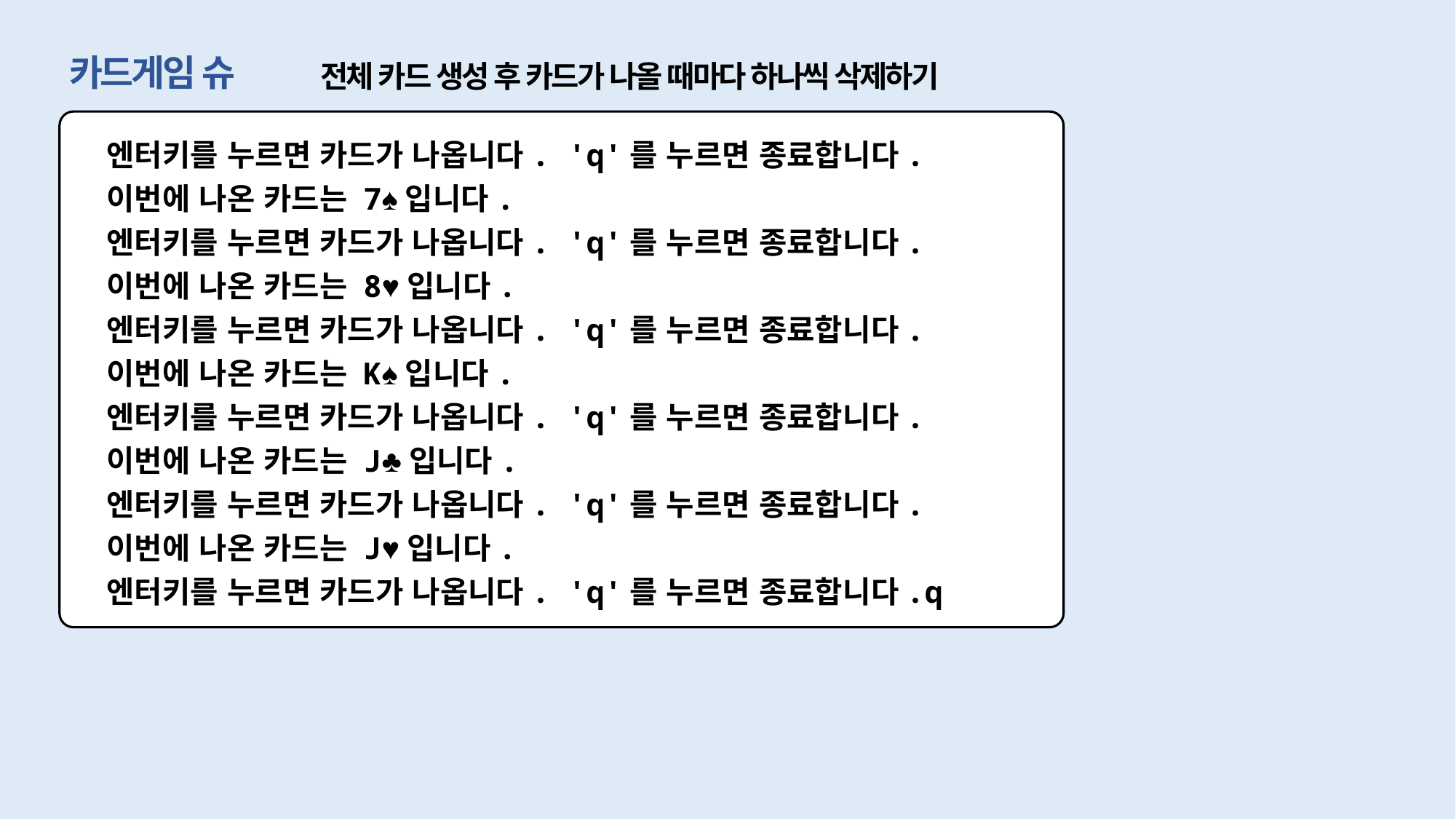

카드게임 슈
전체 카드 생성 후 카드가 나올 때마다 하나씩 삭제하기
엔터키를 누르면 카드가 나옵니다. 'q'를 누르면 종료합니다.
이번에 나온 카드는 7♠입니다.
엔터키를 누르면 카드가 나옵니다. 'q'를 누르면 종료합니다.
이번에 나온 카드는 8♥입니다.
엔터키를 누르면 카드가 나옵니다. 'q'를 누르면 종료합니다.
이번에 나온 카드는 K♠입니다.
엔터키를 누르면 카드가 나옵니다. 'q'를 누르면 종료합니다.
이번에 나온 카드는 J♣입니다.
엔터키를 누르면 카드가 나옵니다. 'q'를 누르면 종료합니다.
이번에 나온 카드는 J♥입니다.
엔터키를 누르면 카드가 나옵니다. 'q'를 누르면 종료합니다.q